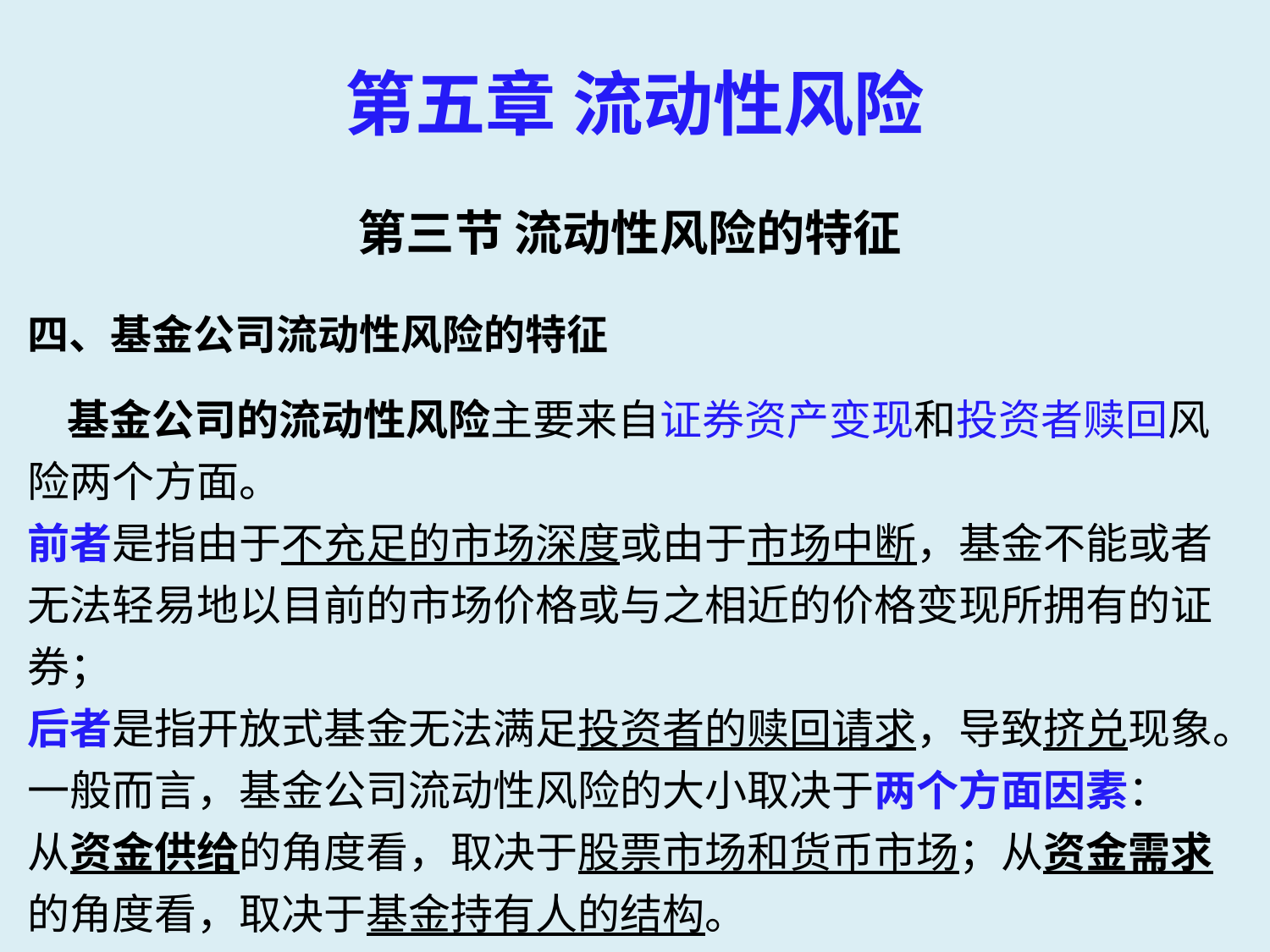

# 第五章 流动性风险
第三节 流动性风险的特征

四、基金公司流动性风险的特征
    基金公司的流动性风险主要来自证券资产变现和投资者赎回风险两个方面。
前者是指由于不充足的市场深度或由于市场中断，基金不能或者无法轻易地以目前的市场价格或与之相近的价格变现所拥有的证券；
后者是指开放式基金无法满足投资者的赎回请求，导致挤兑现象。
一般而言，基金公司流动性风险的大小取决于两个方面因素：   从资金供给的角度看，取决于股票市场和货币市场；从资金需求的角度看，取决于基金持有人的结构。